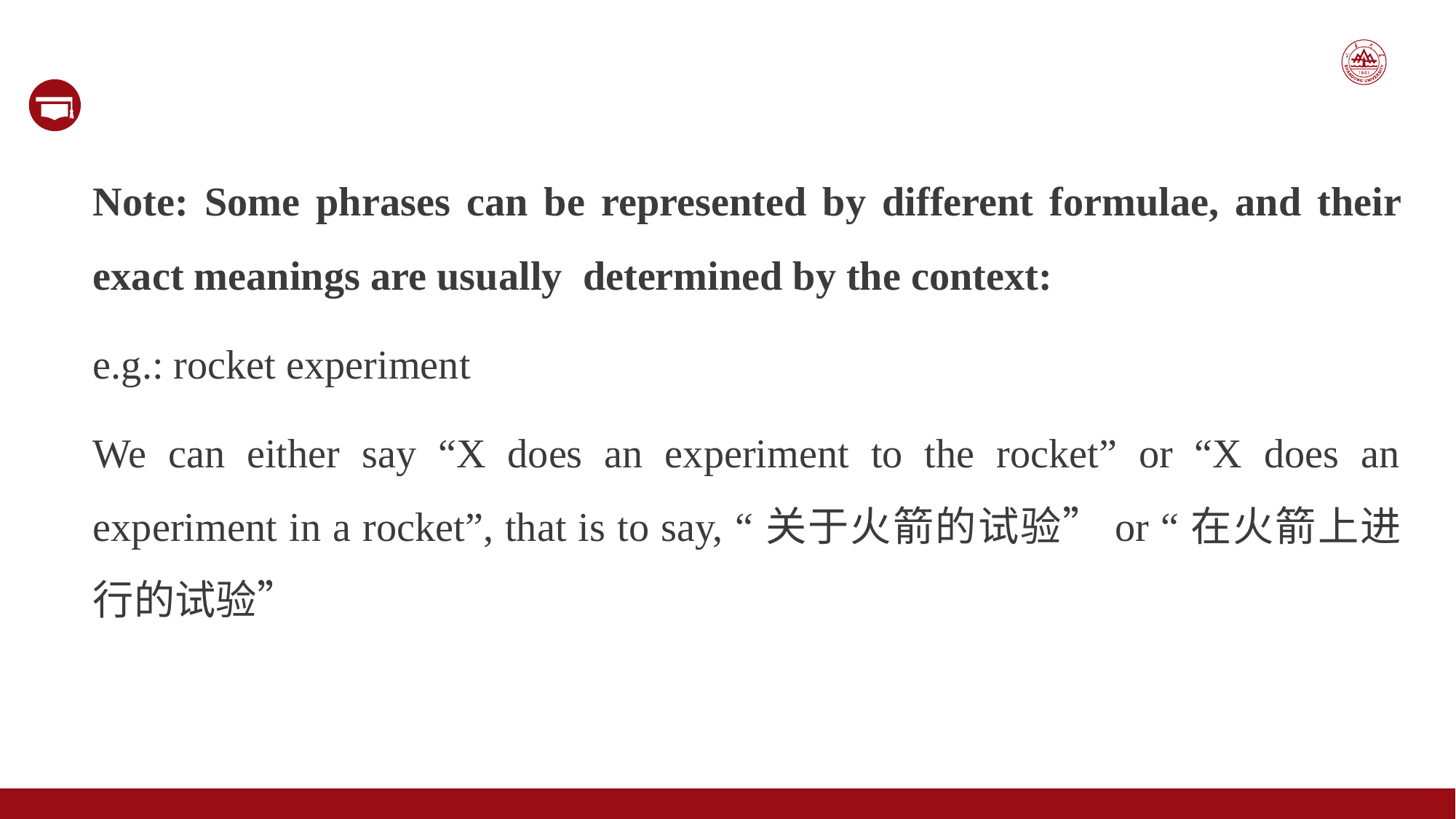

Note: Some phrases can be represented by different formulae, and their exact meanings are usually  determined by the context:
e.g.: rocket experiment
We can either say “X does an experiment to the rocket” or “X does an experiment in a rocket”, that is to say, “关于火箭的试验”or “在火箭上进行的试验”